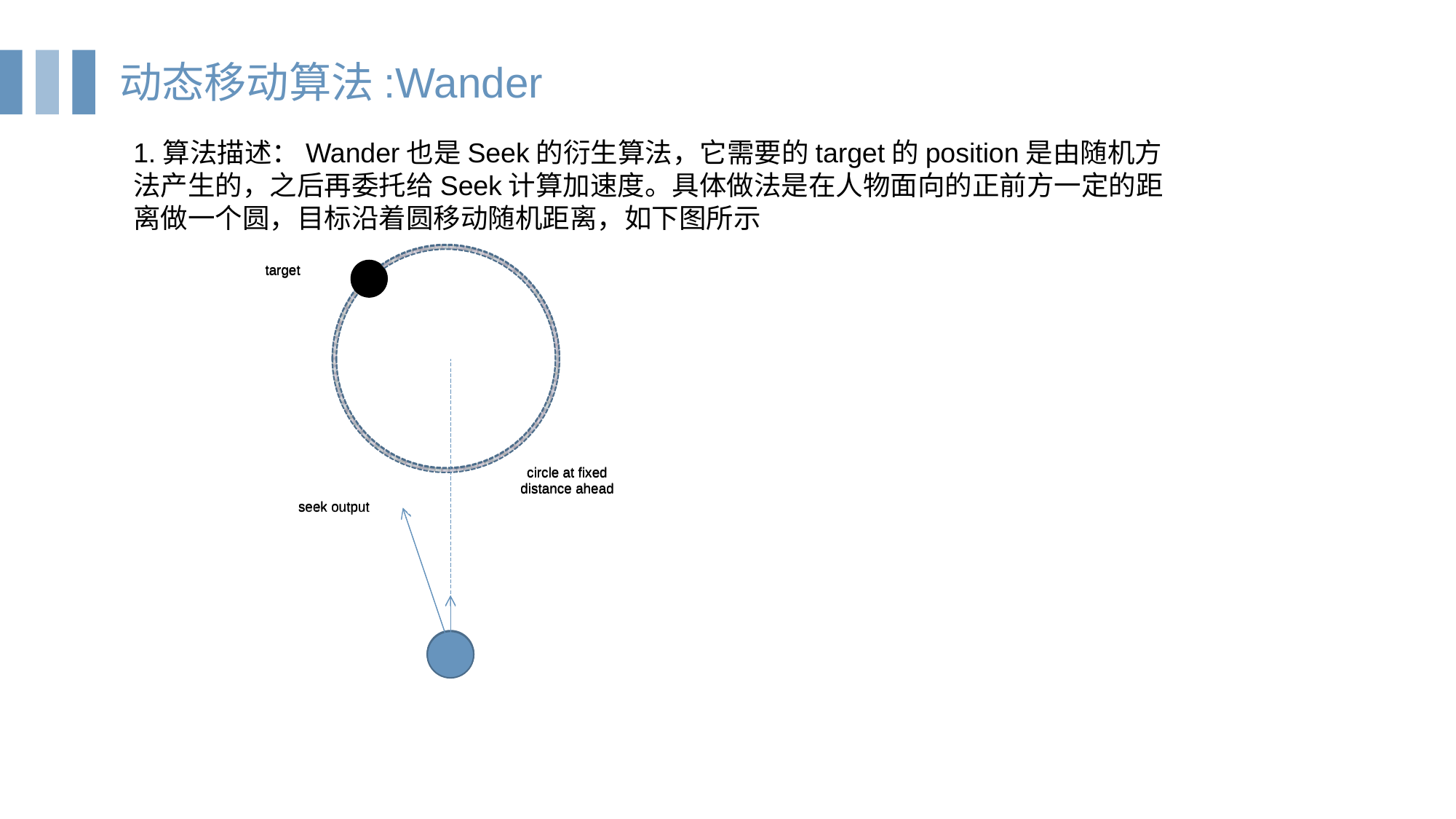

动态移动算法:Wander

1.算法描述：Wander也是Seek的衍生算法，它需要的target的position是由随机方法产生的，之后再委托给Seek计算加速度。具体做法是在人物面向的正前方一定的距离做一个圆，目标沿着圆移动随机距离，如下图所示

target

Add your  text here
circle at fixed distance ahead
lorem ipsum dolor sit amet, please add your text here, lorem ipsum dolor sit amet, please add your text here , lorem ipsum dolor sit amet, please add your text here
seek output

target

Add your  text here
Add your  text here
circle at fixed distance ahead
lorem ipsum dolor sit amet, please add your text here, lorem ipsum dolor sit amet, please add your text here , lorem ipsum dolor sit amet, please add your text here
lorem ipsum dolor sit amet, please add your text here, lorem ipsum dolor sit amet, please add your text here , lorem ipsum dolor sit amet, please add your text here
seek output